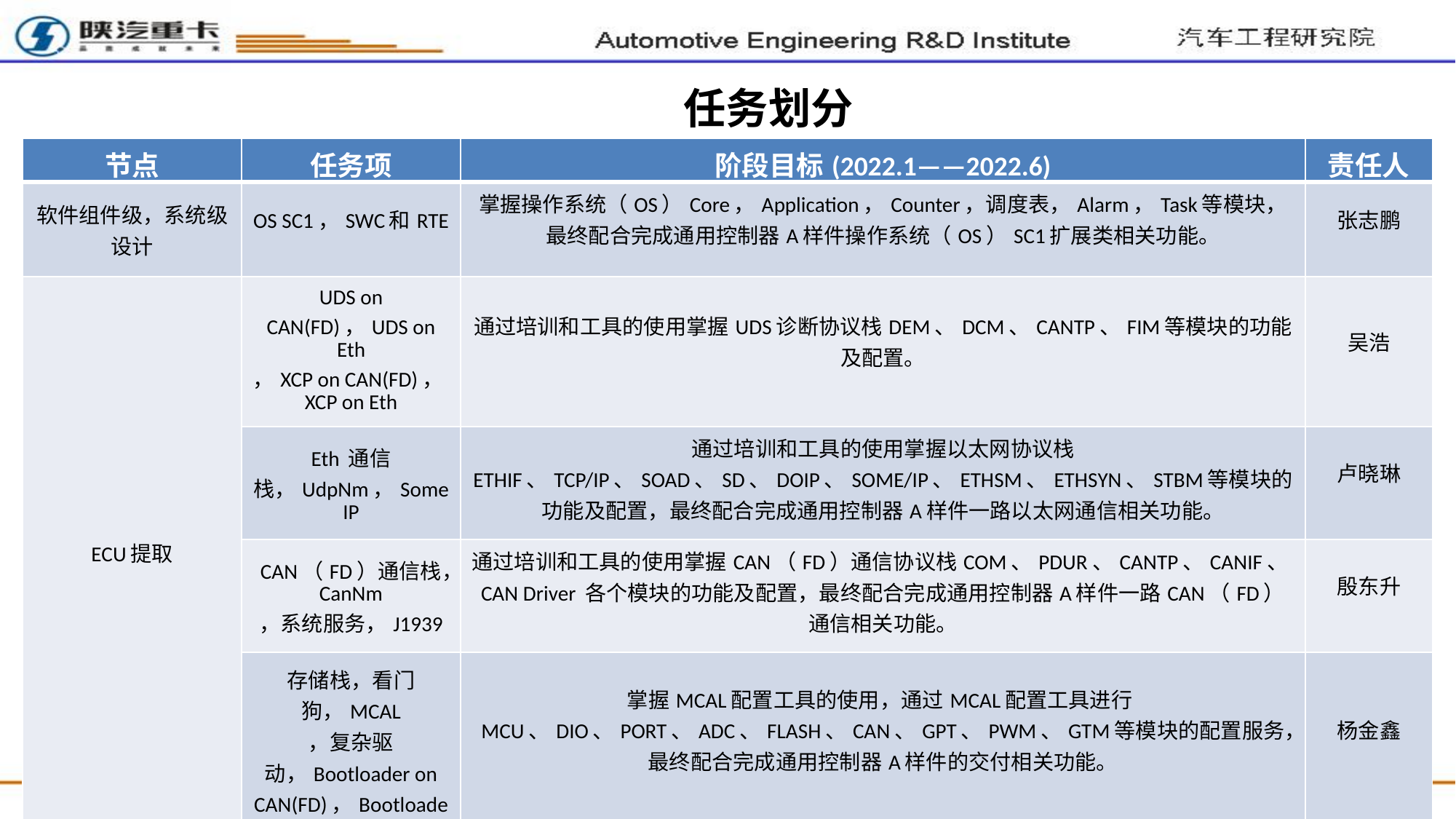

任务划分
| 节点 | 任务项 | 阶段目标(2022.1——2022.6) | 责任人 |
| --- | --- | --- | --- |
| 软件组件级，系统级设计 | OS SC1，SWC和RTE | 掌握操作系统（OS）Core，Application，Counter，调度表，Alarm，Task等模块，最终配合完成通用控制器A样件操作系统（OS）SC1扩展类相关功能。 | 张志鹏 |
| ECU提取 | UDS on CAN(FD)，UDS on Eth ，XCP on CAN(FD)，XCP on Eth | 通过培训和工具的使用掌握UDS诊断协议栈DEM、DCM、CANTP、FIM等模块的功能及配置。 | 吴浩 |
|  | Eth 通信栈，UdpNm，SomeIP | 通过培训和工具的使用掌握以太网协议栈 ETHIF、TCP/IP、SOAD、SD、DOIP、SOME/IP、ETHSM、ETHSYN、STBM等模块的功能及配置，最终配合完成通用控制器A样件一路以太网通信相关功能。 | 卢晓琳 |
|  | CAN（FD）通信栈，CanNm ，系统服务，J1939 | 通过培训和工具的使用掌握CAN（FD）通信协议栈COM、PDUR、CANTP、CANIF、CAN Driver 各个模块的功能及配置，最终配合完成通用控制器A样件一路CAN（FD）通信相关功能。 | 殷东升 |
|  | 存储栈，看门狗，MCAL ，复杂驱动，Bootloader on CAN(FD)，Bootloader on Eth | 掌握MCAL配置工具的使用，通过MCAL配置工具进行MCU、DIO、PORT、ADC、FLASH、CAN、GPT、PWM、GTM等模块的配置服务，最终配合完成通用控制器A样件的交付相关功能。 | 杨金鑫 |